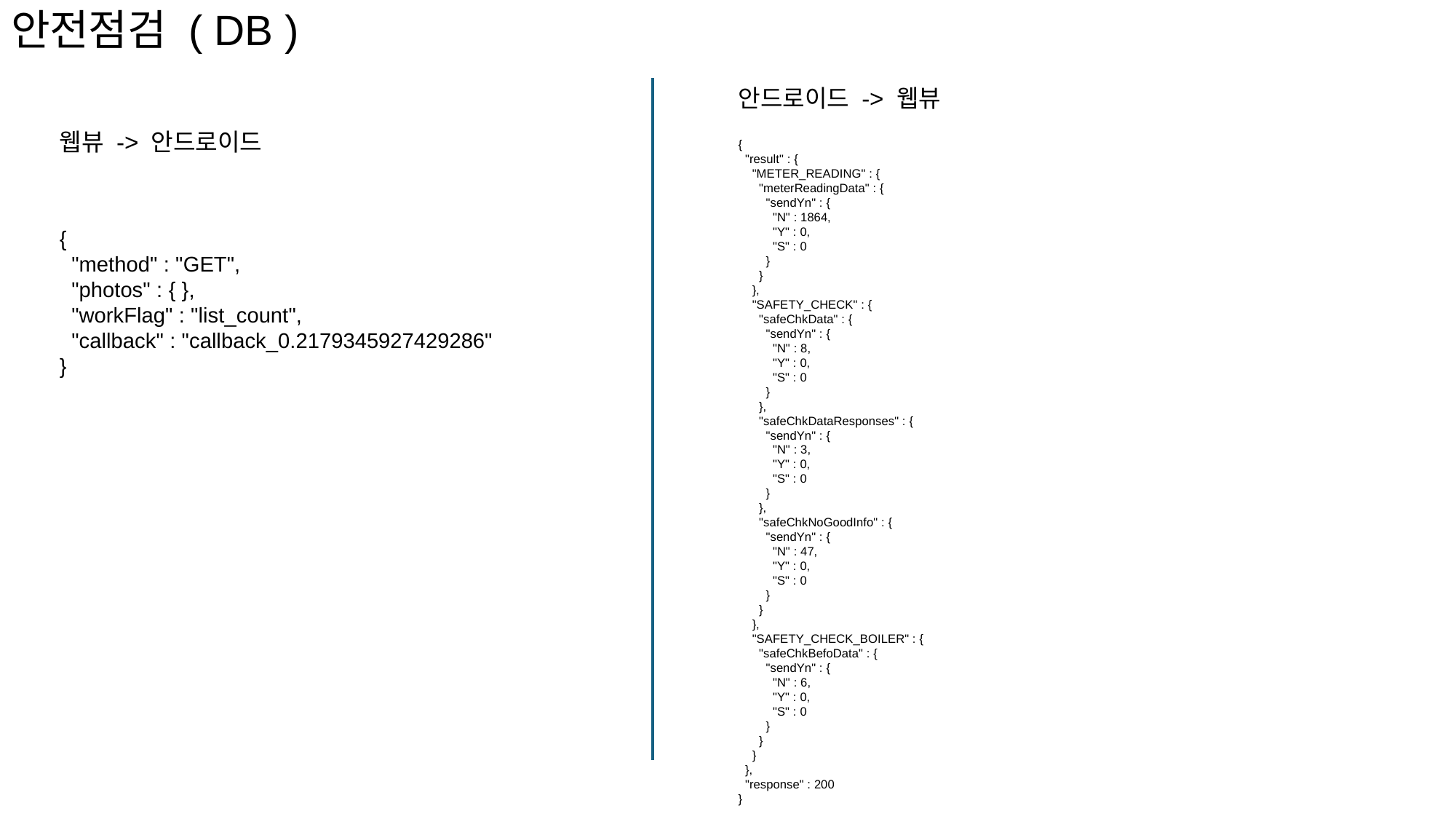

# 안전점검 ( DB )
안드로이드 -> 웹뷰
웹뷰 -> 안드로이드
{
  "result" : {
    "METER_READING" : {
      "meterReadingData" : {
        "sendYn" : {
          "N" : 1864,
          "Y" : 0,
          "S" : 0
        }
      }
    },
    "SAFETY_CHECK" : {
      "safeChkData" : {
        "sendYn" : {
          "N" : 8,
          "Y" : 0,
          "S" : 0
        }
      },
      "safeChkDataResponses" : {
        "sendYn" : {
          "N" : 3,
          "Y" : 0,
          "S" : 0
        }
      },
      "safeChkNoGoodInfo" : {
        "sendYn" : {
          "N" : 47,
          "Y" : 0,
          "S" : 0
        }
      }
    },
    "SAFETY_CHECK_BOILER" : {
      "safeChkBefoData" : {
        "sendYn" : {
          "N" : 6,
          "Y" : 0,
          "S" : 0
        }
      }
    }
  },
  "response" : 200
}
{
  "method" : "GET",
  "photos" : { },
  "workFlag" : "list_count",
  "callback" : "callback_0.2179345927429286"
}